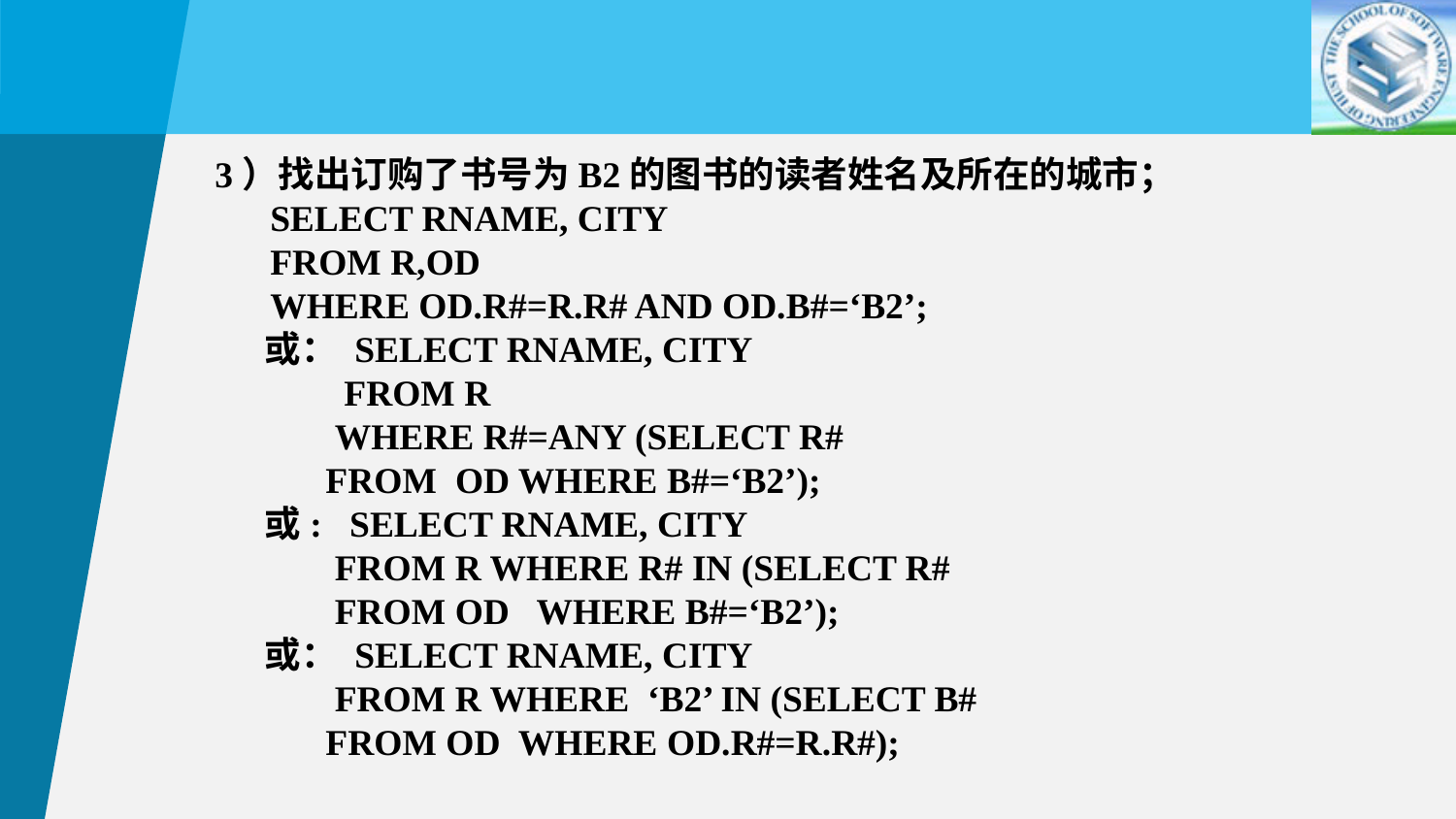

3）找出订购了书号为B2的图书的读者姓名及所在的城市；
      SELECT RNAME, CITY
      FROM R,OD
      WHERE OD.R#=R.R# AND OD.B#=‘B2’;
     或： SELECT RNAME, CITY
              FROM R
             WHERE R#=ANY (SELECT R#
            FROM  OD WHERE B#=‘B2’);
     或:   SELECT RNAME, CITY
             FROM R WHERE R# IN (SELECT R#
             FROM OD   WHERE B#=‘B2’);
     或： SELECT RNAME, CITY
             FROM R WHERE  ‘B2’ IN (SELECT B#
            FROM OD  WHERE OD.R#=R.R#);